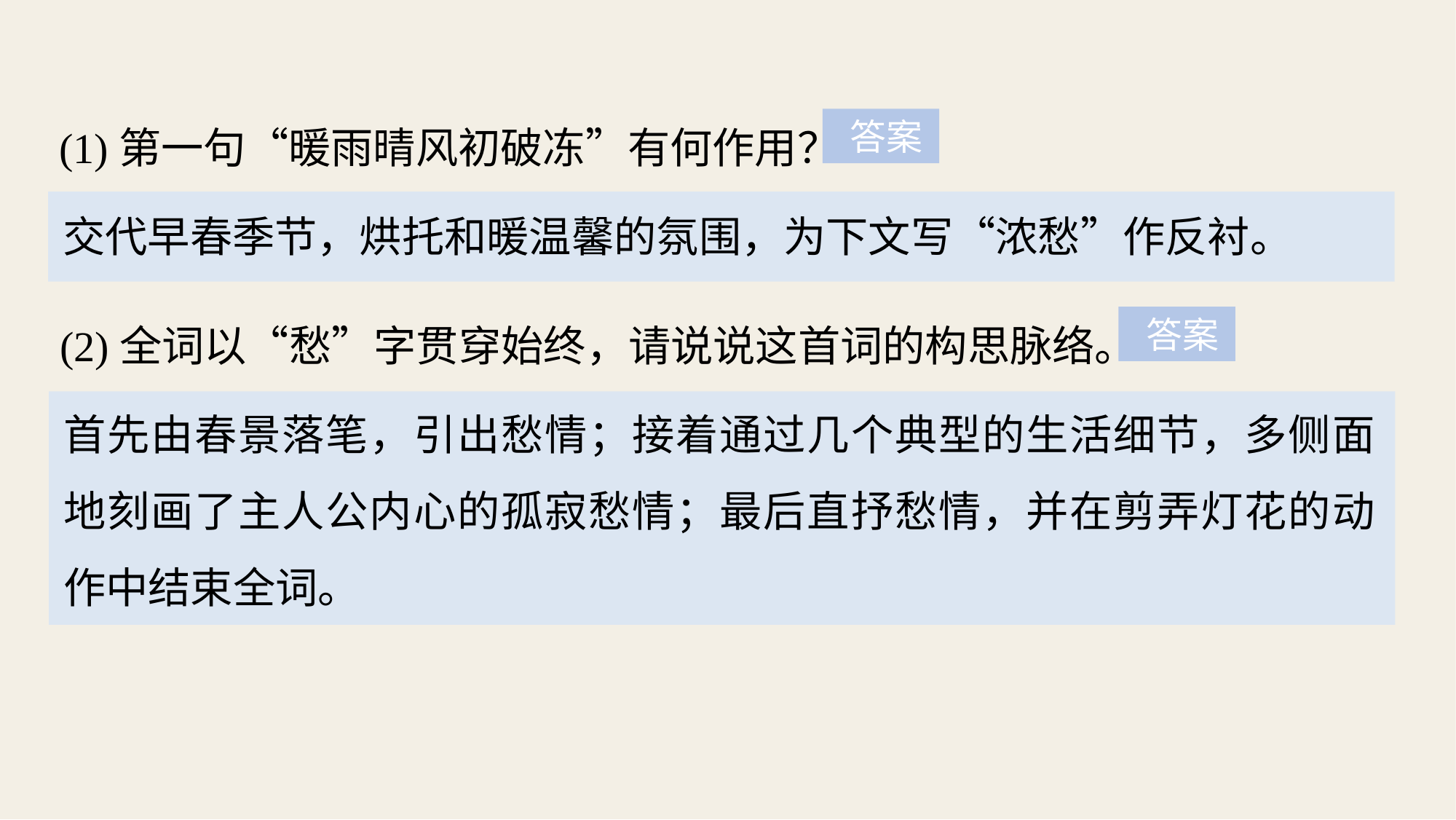

(1)第一句“暖雨晴风初破冻”有何作用？
 答案
交代早春季节，烘托和暖温馨的氛围，为下文写“浓愁”作反衬。

(2)全词以“愁”字贯穿始终，请说说这首词的构思脉络。
 答案
首先由春景落笔，引出愁情；接着通过几个典型的生活细节，多侧面地刻画了主人公内心的孤寂愁情；最后直抒愁情，并在剪弄灯花的动作中结束全词。